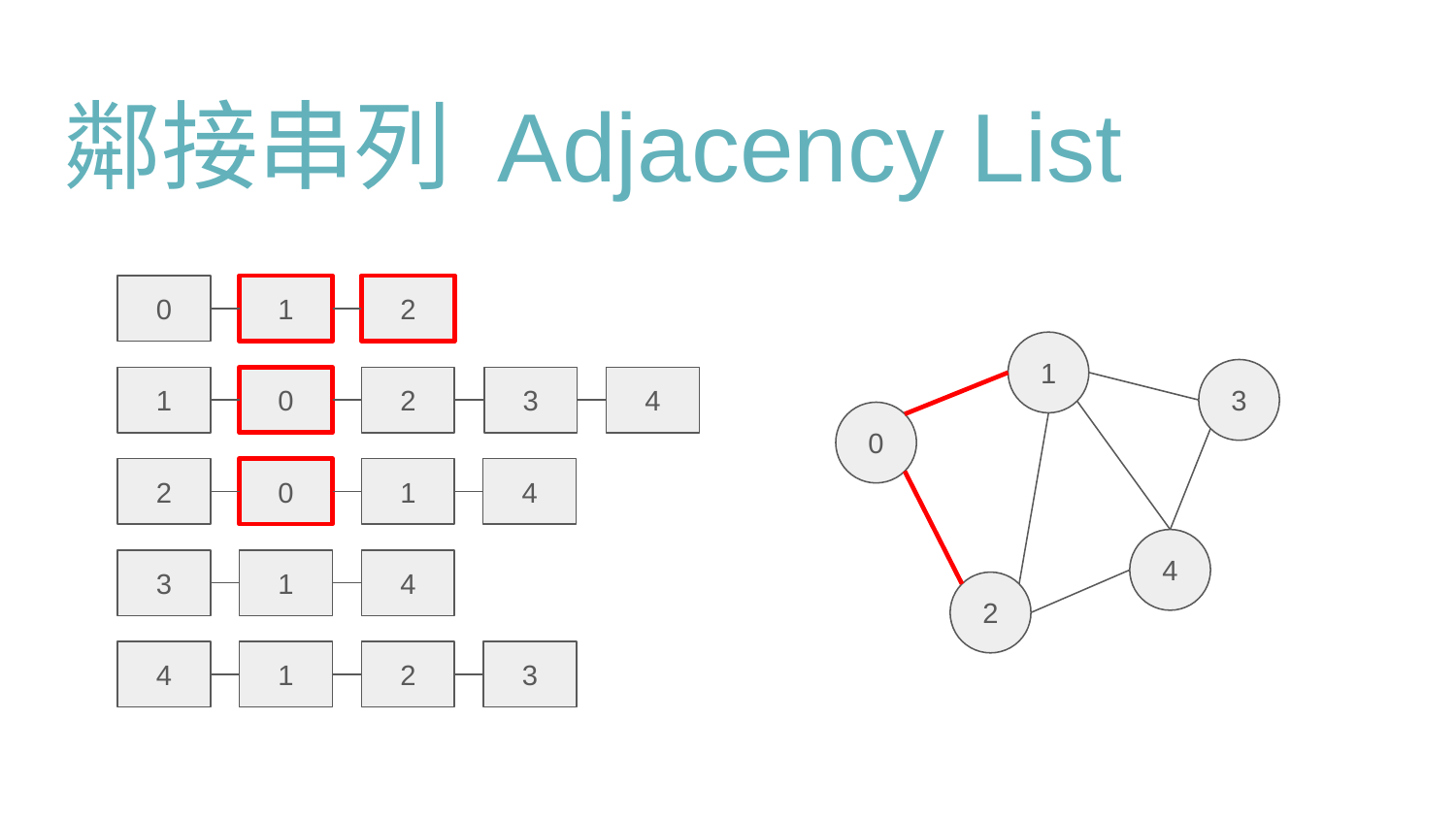

# 鄰接串列 Adjacency List
0
1
2
1
3
1
0
2
3
4
0
2
0
1
4
4
3
1
4
2
4
1
2
3